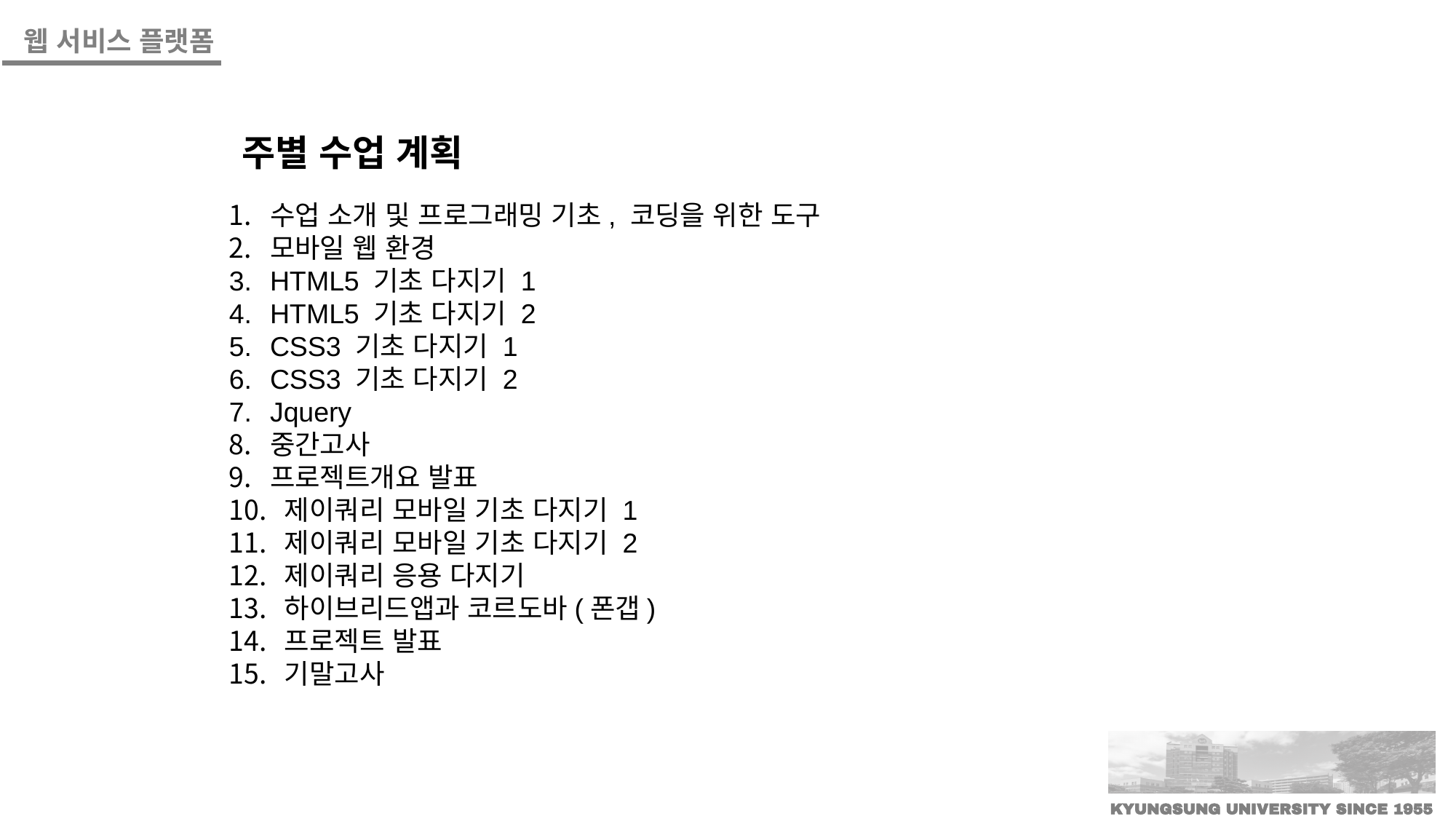

주별 수업 계획
수업 소개 및 프로그래밍 기초, 코딩을 위한 도구
모바일 웹 환경
HTML5 기초 다지기 1
HTML5 기초 다지기 2
CSS3 기초 다지기 1
CSS3 기초 다지기 2
Jquery
중간고사
프로젝트개요 발표
 제이쿼리 모바일 기초 다지기 1
 제이쿼리 모바일 기초 다지기 2
 제이쿼리 응용 다지기
 하이브리드앱과 코르도바(폰갭)
 프로젝트 발표
 기말고사